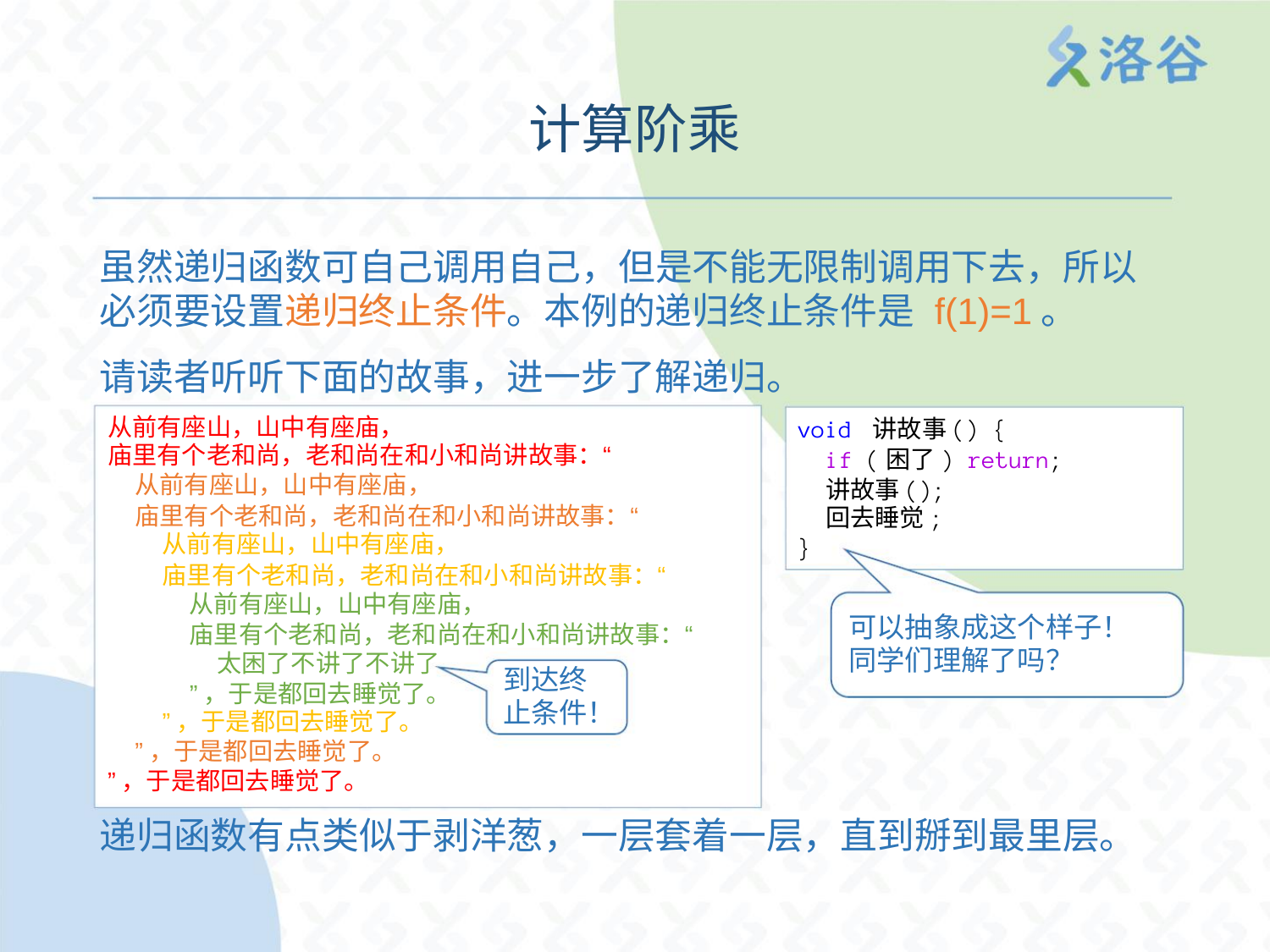

计算阶乘
虽然递归函数可自己调用自己，但是不能无限制调用下去，所以
必须要设置递归终止条件。本例的递归终止条件是 f(1)=1。
请读者听听下面的故事，进一步了解递归。
void 讲故事() {
if (困了) return;
讲故事();
从前有座山，山中有座庙，
庙里有个老和尚，老和尚在和小和尚讲故事：“
从前有座山，山中有座庙，
回去睡觉;
庙里有个老和尚，老和尚在和小和尚讲故事：“
从前有座山，山中有座庙，
}
庙里有个老和尚，老和尚在和小和尚讲故事：“
从前有座山，山中有座庙，
可以抽象成这个样子！
同学们理解了吗？
庙里有个老和尚，老和尚在和小和尚讲故事：“
太困了不讲了不讲了
到达终
止条件！
”，于是都回去睡觉了。
”，于是都回去睡觉了。
”，于是都回去睡觉了。
”，于是都回去睡觉了。
递归函数有点类似于剥洋葱，一层套着一层，直到掰到最里层。